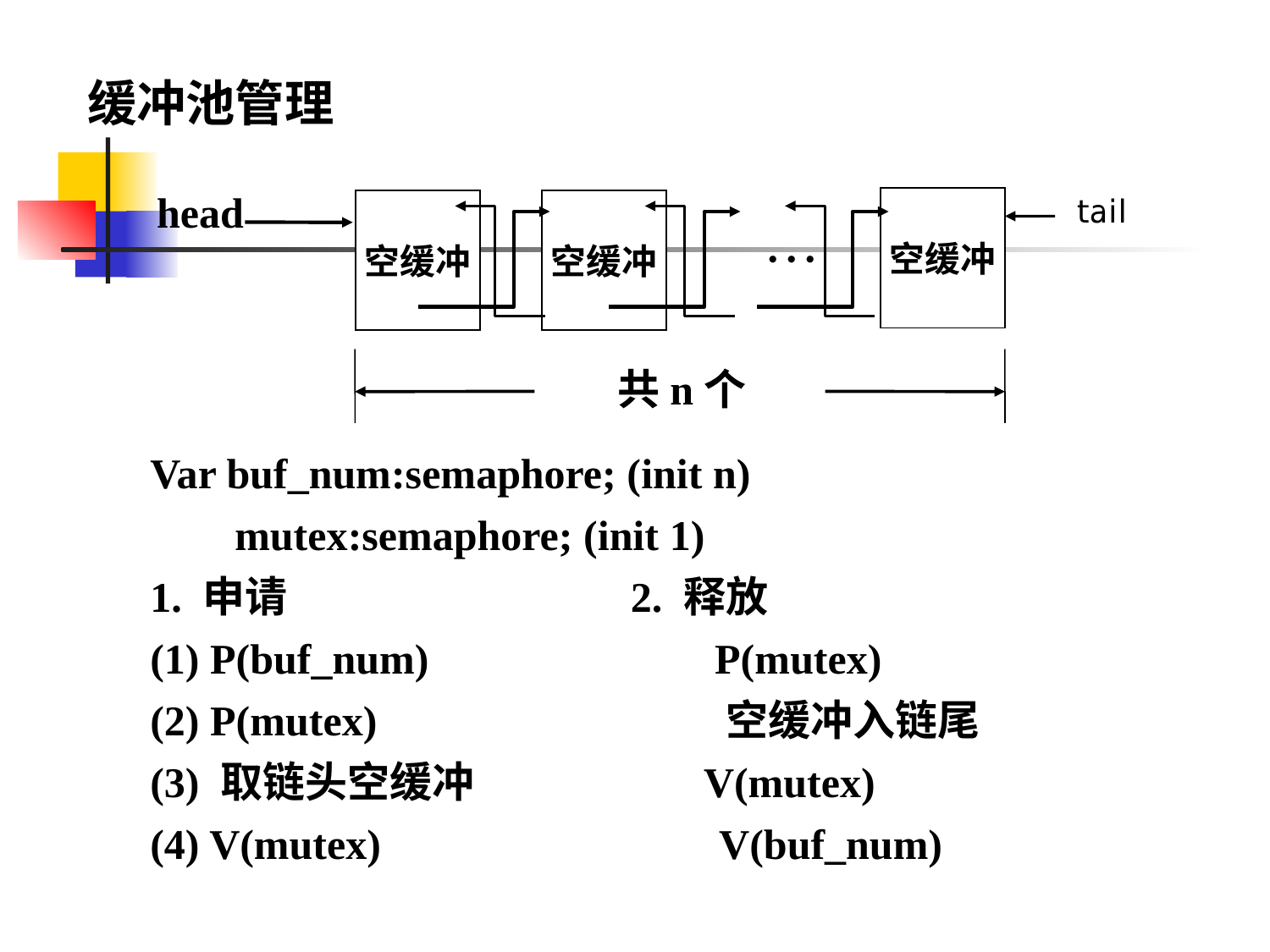

缓冲池管理
head
空缓冲
空缓冲
空缓冲

...

共n个

tail

Var buf_num:semaphore; (init n)
        mutex:semaphore; (init 1)
1. 申请                                   2. 释放
(1) P(buf_num)                           P(mutex)
(2) P(mutex)                                空缓冲入链尾
(3) 取链头空缓冲                       V(mutex)
(4) V(mutex)                                V(buf_num)